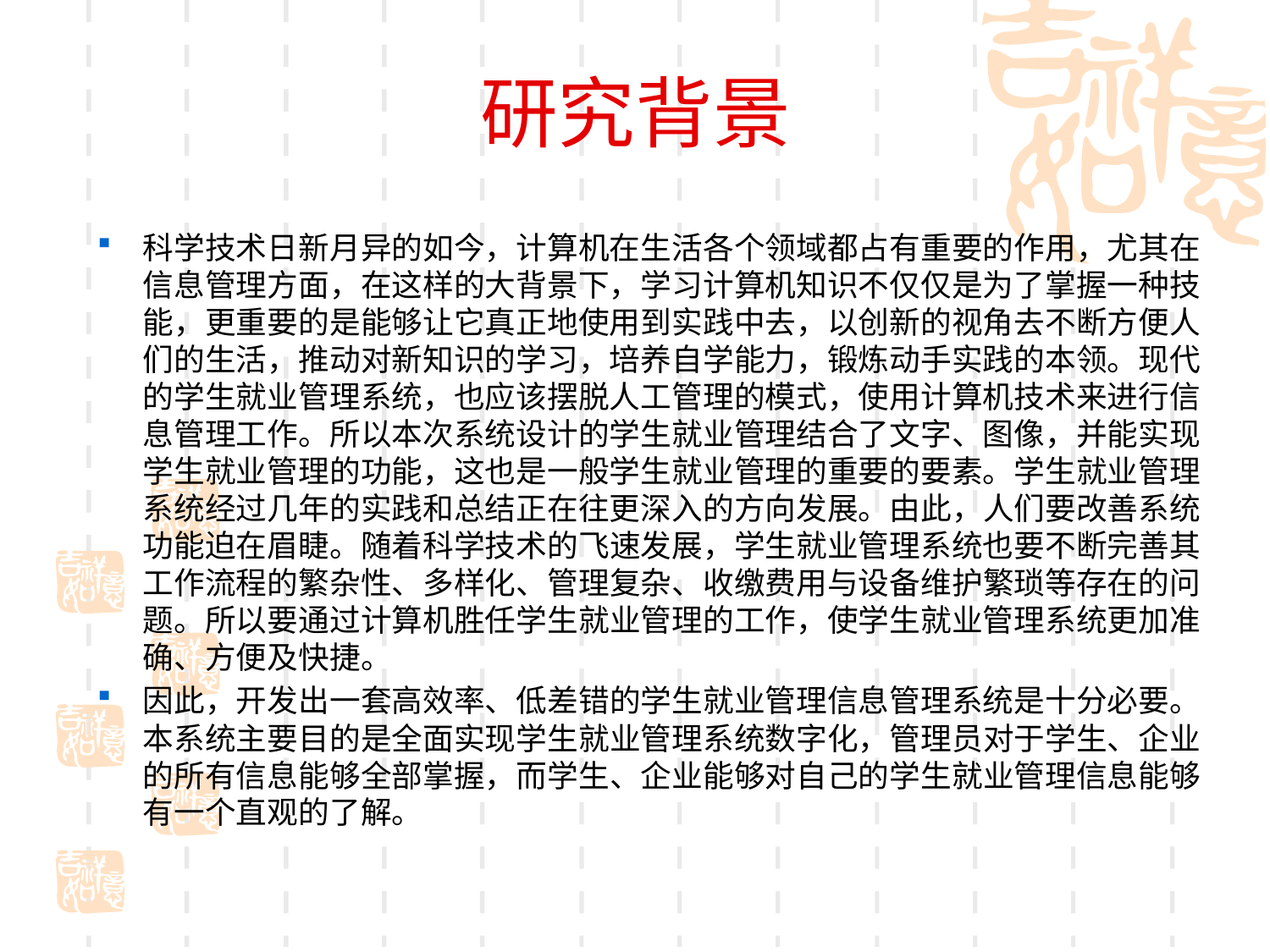

# 研究背景
科学技术日新月异的如今，计算机在生活各个领域都占有重要的作用，尤其在信息管理方面，在这样的大背景下，学习计算机知识不仅仅是为了掌握一种技能，更重要的是能够让它真正地使用到实践中去，以创新的视角去不断方便人们的生活，推动对新知识的学习，培养自学能力，锻炼动手实践的本领。现代的学生就业管理系统，也应该摆脱人工管理的模式，使用计算机技术来进行信息管理工作。所以本次系统设计的学生就业管理结合了文字、图像，并能实现学生就业管理的功能，这也是一般学生就业管理的重要的要素。学生就业管理系统经过几年的实践和总结正在往更深入的方向发展。由此，人们要改善系统功能迫在眉睫。随着科学技术的飞速发展，学生就业管理系统也要不断完善其工作流程的繁杂性、多样化、管理复杂、收缴费用与设备维护繁琐等存在的问题。所以要通过计算机胜任学生就业管理的工作，使学生就业管理系统更加准确、方便及快捷。
因此，开发出一套高效率、低差错的学生就业管理信息管理系统是十分必要。本系统主要目的是全面实现学生就业管理系统数字化，管理员对于学生、企业的所有信息能够全部掌握，而学生、企业能够对自己的学生就业管理信息能够有一个直观的了解。